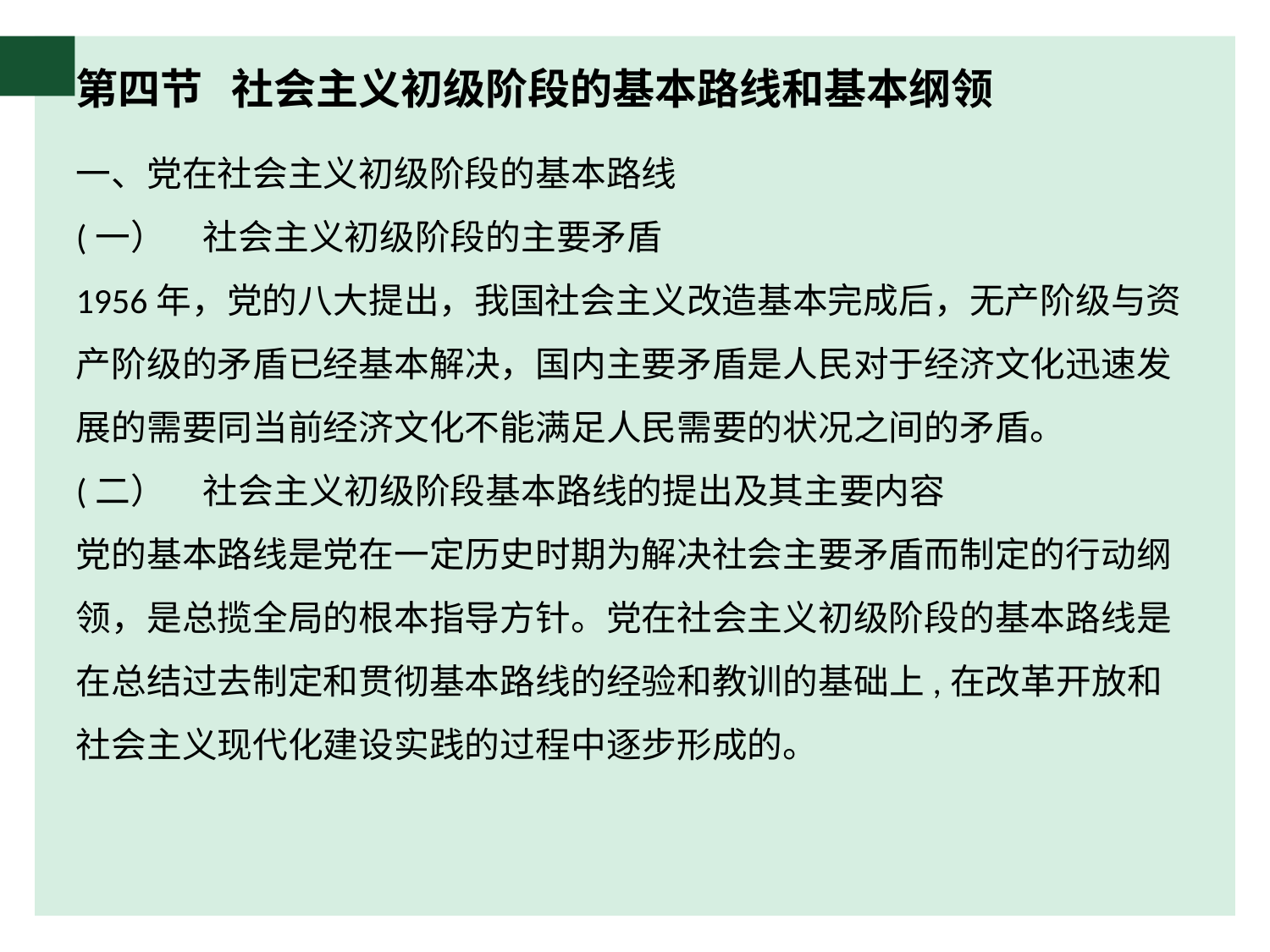

# 第四节   社会主义初级阶段的基本路线和基本纲领
一、党在社会主义初级阶段的基本路线
(一）	社会主义初级阶段的主要矛盾
1956年，党的八大提出，我国社会主义改造基本完成后，无产阶级与资产阶级的矛盾已经基本解决，国内主要矛盾是人民对于经济文化迅速发展的需要同当前经济文化不能满足人民需要的状况之间的矛盾。
(二）	社会主义初级阶段基本路线的提出及其主要内容
党的基本路线是党在一定历史时期为解决社会主要矛盾而制定的行动纲领，是总揽全局的根本指导方针。党在社会主义初级阶段的基本路线是在总结过去制定和贯彻基本路线的经验和教训的基础上,在改革开放和社会主义现代化建设实践的过程中逐步形成的。